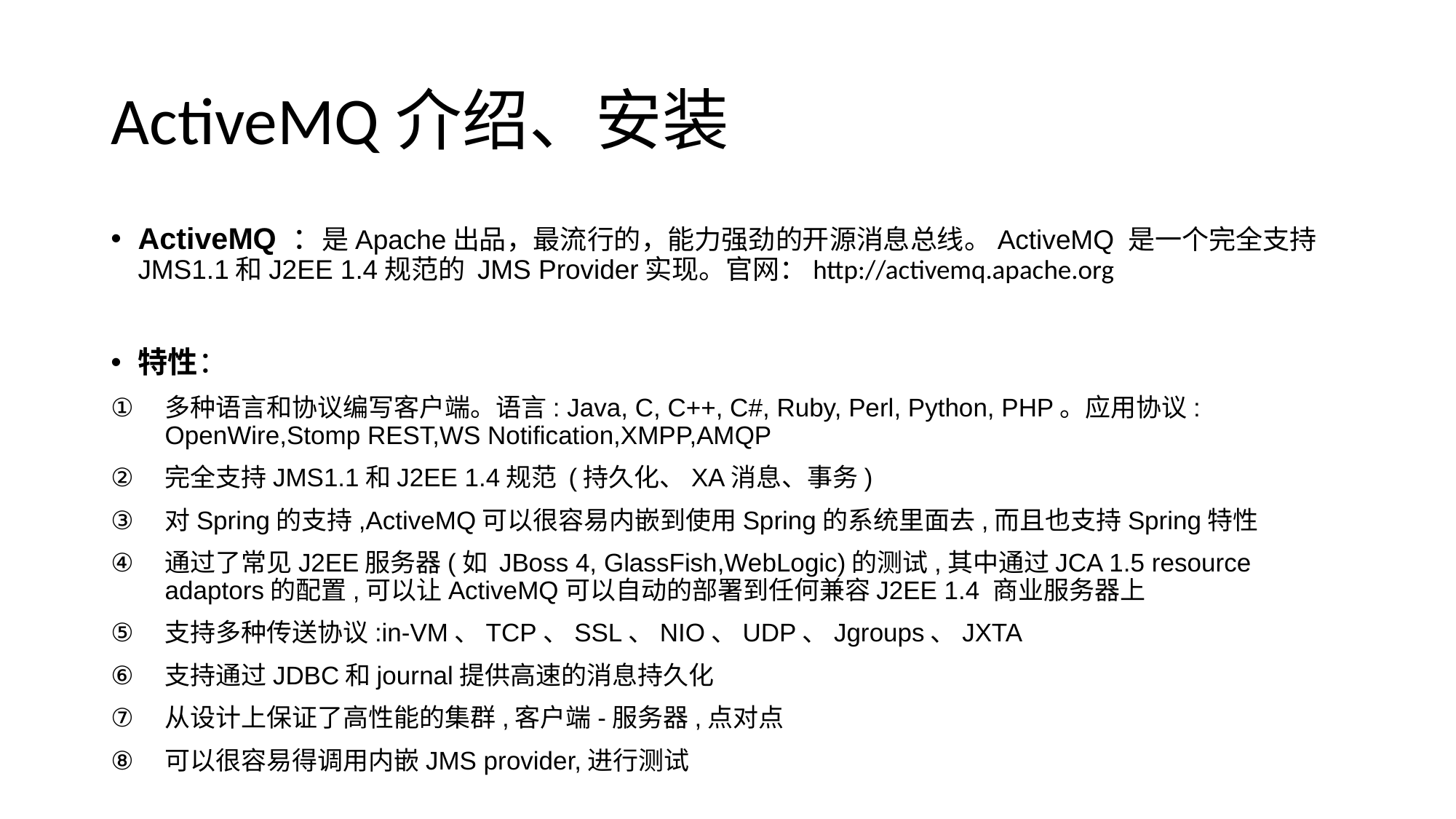

# ActiveMQ介绍、安装
ActiveMQ ：是Apache出品，最流行的，能力强劲的开源消息总线。ActiveMQ 是一个完全支持JMS1.1和J2EE 1.4规范的 JMS Provider实现。官网：http://activemq.apache.org

特性：
多种语言和协议编写客户端。语言: Java, C, C++, C#, Ruby, Perl, Python, PHP。应用协议: OpenWire,Stomp REST,WS Notification,XMPP,AMQP
完全支持JMS1.1和J2EE 1.4规范 (持久化、XA消息、事务)
对Spring的支持,ActiveMQ可以很容易内嵌到使用Spring的系统里面去,而且也支持Spring特性
通过了常见J2EE服务器(如 JBoss 4, GlassFish,WebLogic)的测试,其中通过JCA 1.5 resource adaptors的配置,可以让ActiveMQ可以自动的部署到任何兼容J2EE 1.4 商业服务器上
支持多种传送协议:in-VM、TCP、SSL、NIO、UDP、Jgroups、JXTA
支持通过JDBC和journal提供高速的消息持久化
从设计上保证了高性能的集群,客户端-服务器,点对点
可以很容易得调用内嵌JMS provider,进行测试